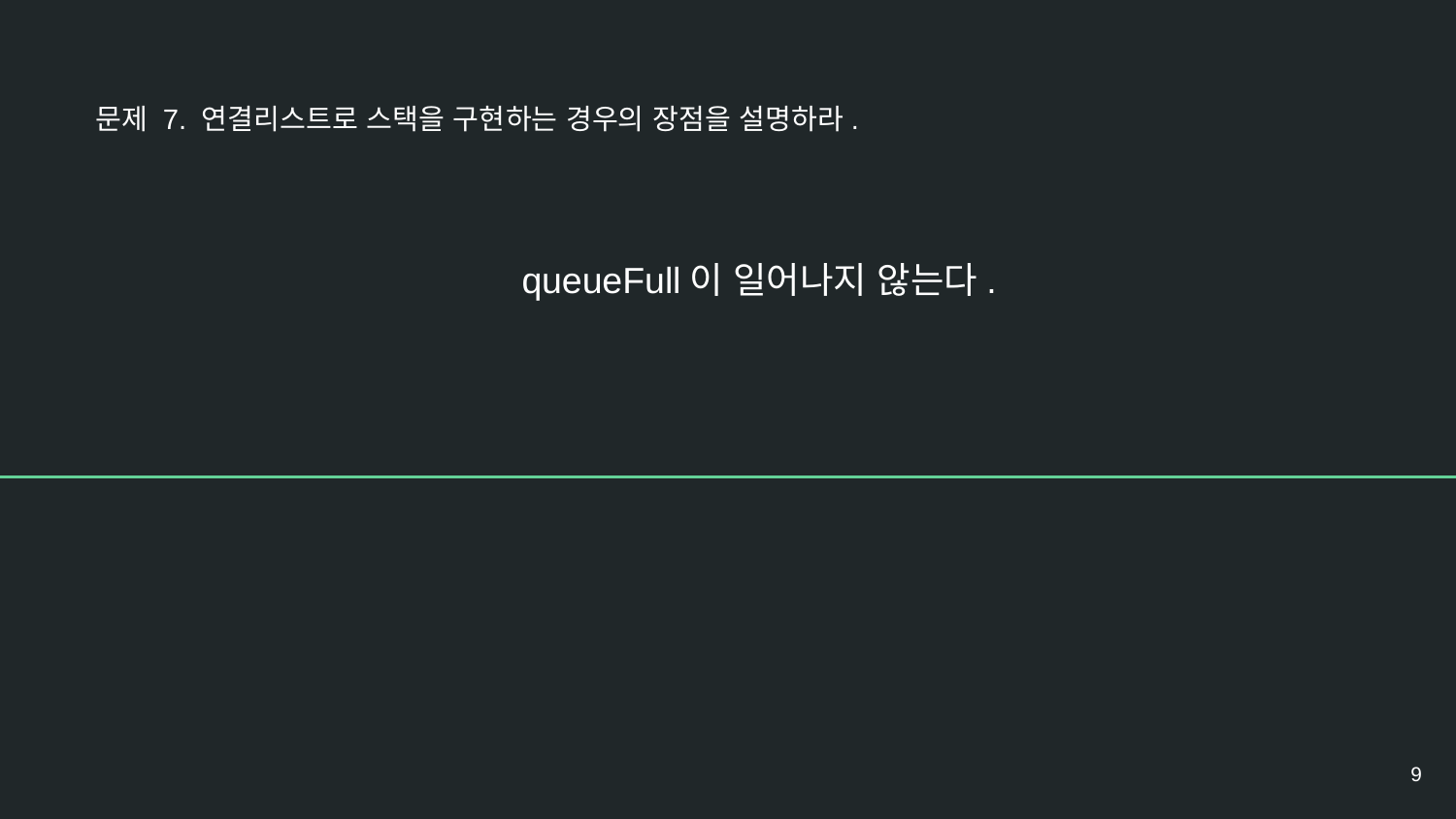

문제 7. 연결리스트로 스택을 구현하는 경우의 장점을 설명하라.

queueFull이 일어나지 않는다.

9